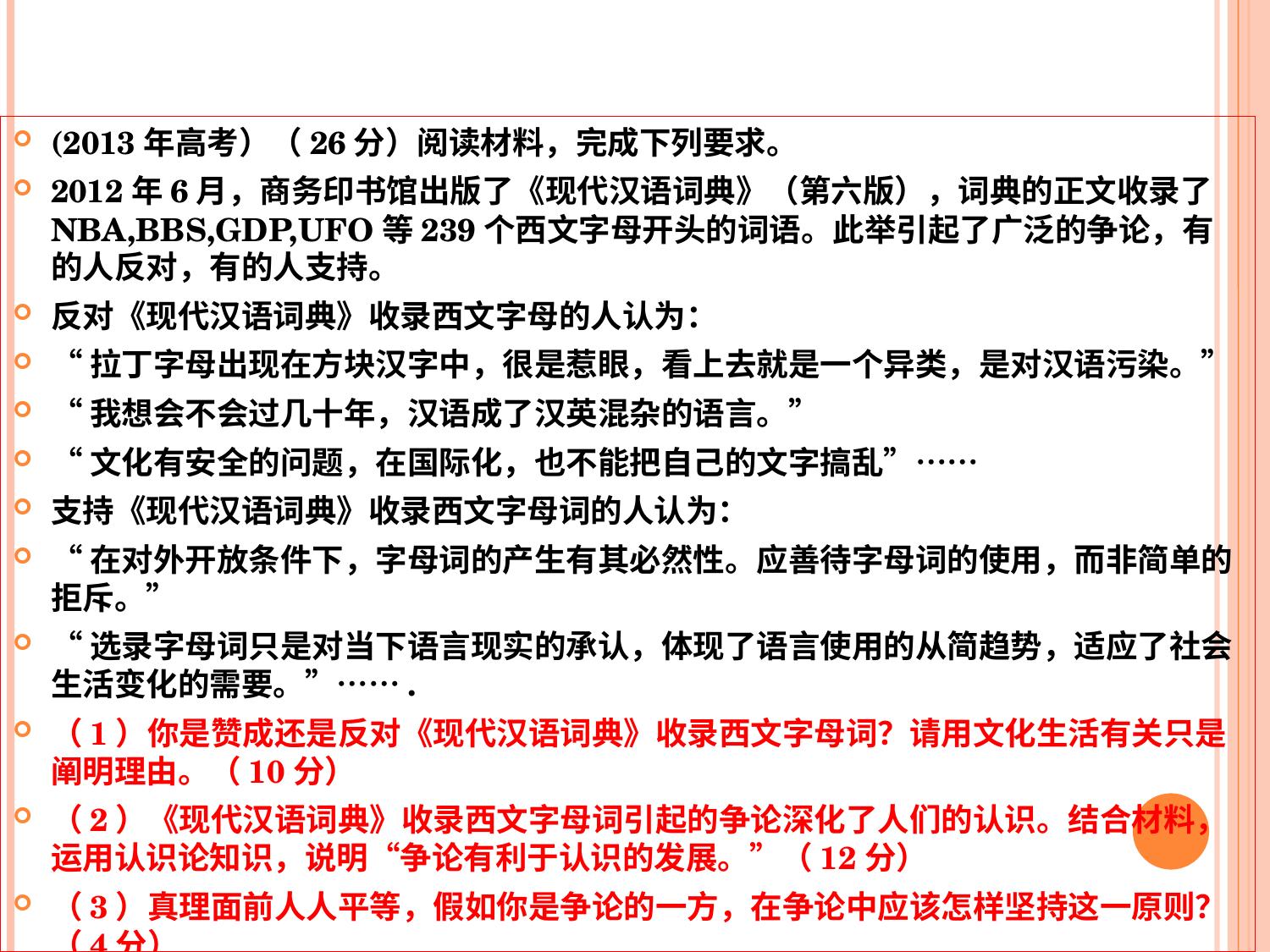

(2013年高考）（26分）阅读材料，完成下列要求。
2012年6月，商务印书馆出版了《现代汉语词典》（第六版），词典的正文收录了NBA,BBS,GDP,UFO等239个西文字母开头的词语。此举引起了广泛的争论，有的人反对，有的人支持。
反对《现代汉语词典》收录西文字母的人认为：
“拉丁字母出现在方块汉字中，很是惹眼，看上去就是一个异类，是对汉语污染。”
“我想会不会过几十年，汉语成了汉英混杂的语言。”
“文化有安全的问题，在国际化，也不能把自己的文字搞乱”……
支持《现代汉语词典》收录西文字母词的人认为：
“在对外开放条件下，字母词的产生有其必然性。应善待字母词的使用，而非简单的拒斥。”
“选录字母词只是对当下语言现实的承认，体现了语言使用的从简趋势，适应了社会生活变化的需要。”…….
（1）你是赞成还是反对《现代汉语词典》收录西文字母词？请用文化生活有关只是阐明理由。（10分）
（2）《现代汉语词典》收录西文字母词引起的争论深化了人们的认识。结合材料，运用认识论知识，说明“争论有利于认识的发展。”（12分）
（3）真理面前人人平等，假如你是争论的一方，在争论中应该怎样坚持这一原则？（4分）